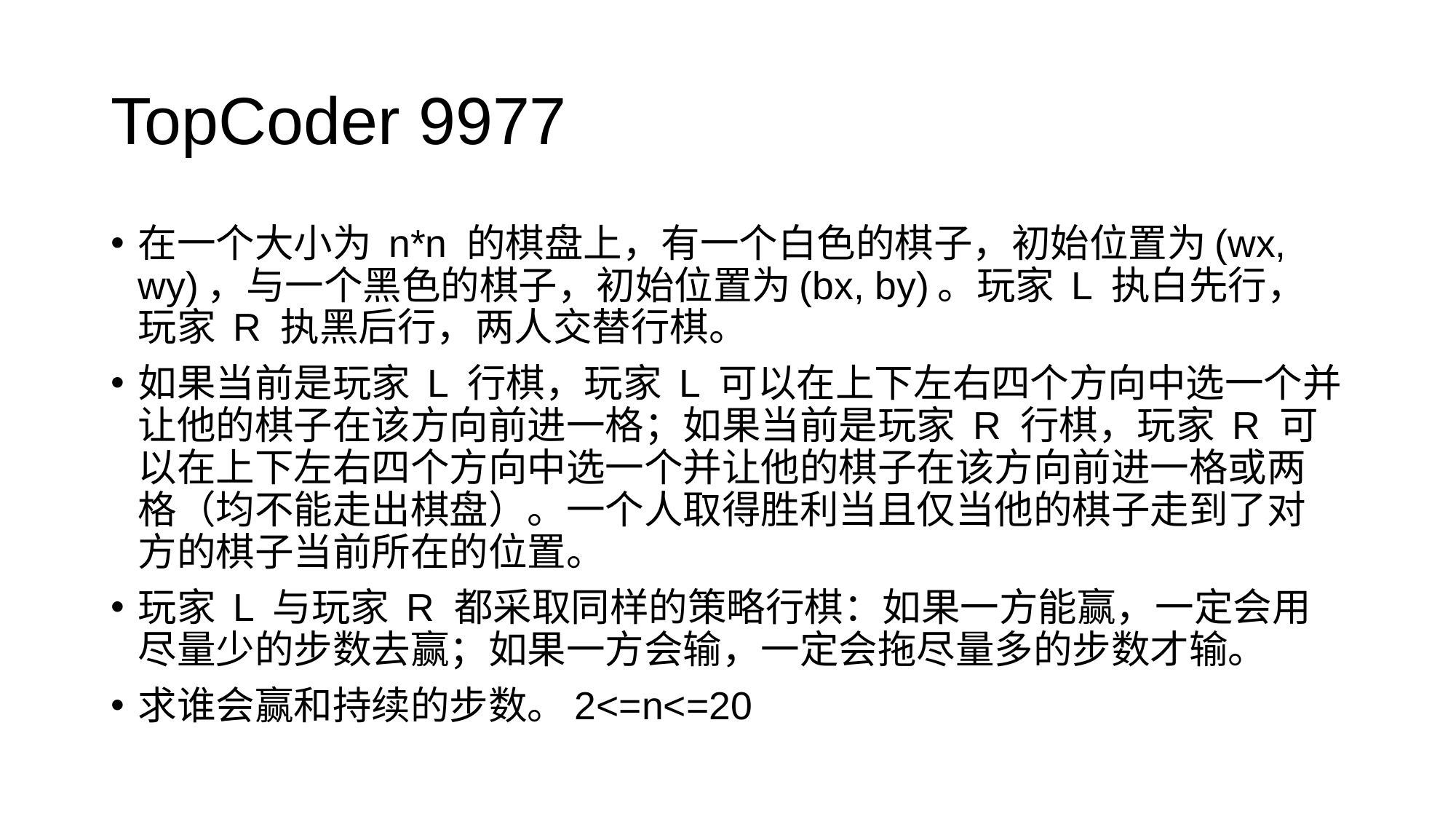

# TopCoder 9977
在一个大小为 n*n 的棋盘上，有一个白色的棋子，初始位置为(wx, wy)，与一个黑色的棋子，初始位置为(bx, by)。玩家 L 执白先行，玩家 R 执黑后行，两人交替行棋。
如果当前是玩家 L 行棋，玩家 L 可以在上下左右四个方向中选一个并让他的棋子在该方向前进一格；如果当前是玩家 R 行棋，玩家 R 可以在上下左右四个方向中选一个并让他的棋子在该方向前进一格或两格（均不能走出棋盘）。一个人取得胜利当且仅当他的棋子走到了对方的棋子当前所在的位置。
玩家 L 与玩家 R 都采取同样的策略行棋：如果一方能赢，一定会用尽量少的步数去赢；如果一方会输，一定会拖尽量多的步数才输。
求谁会赢和持续的步数。2<=n<=20